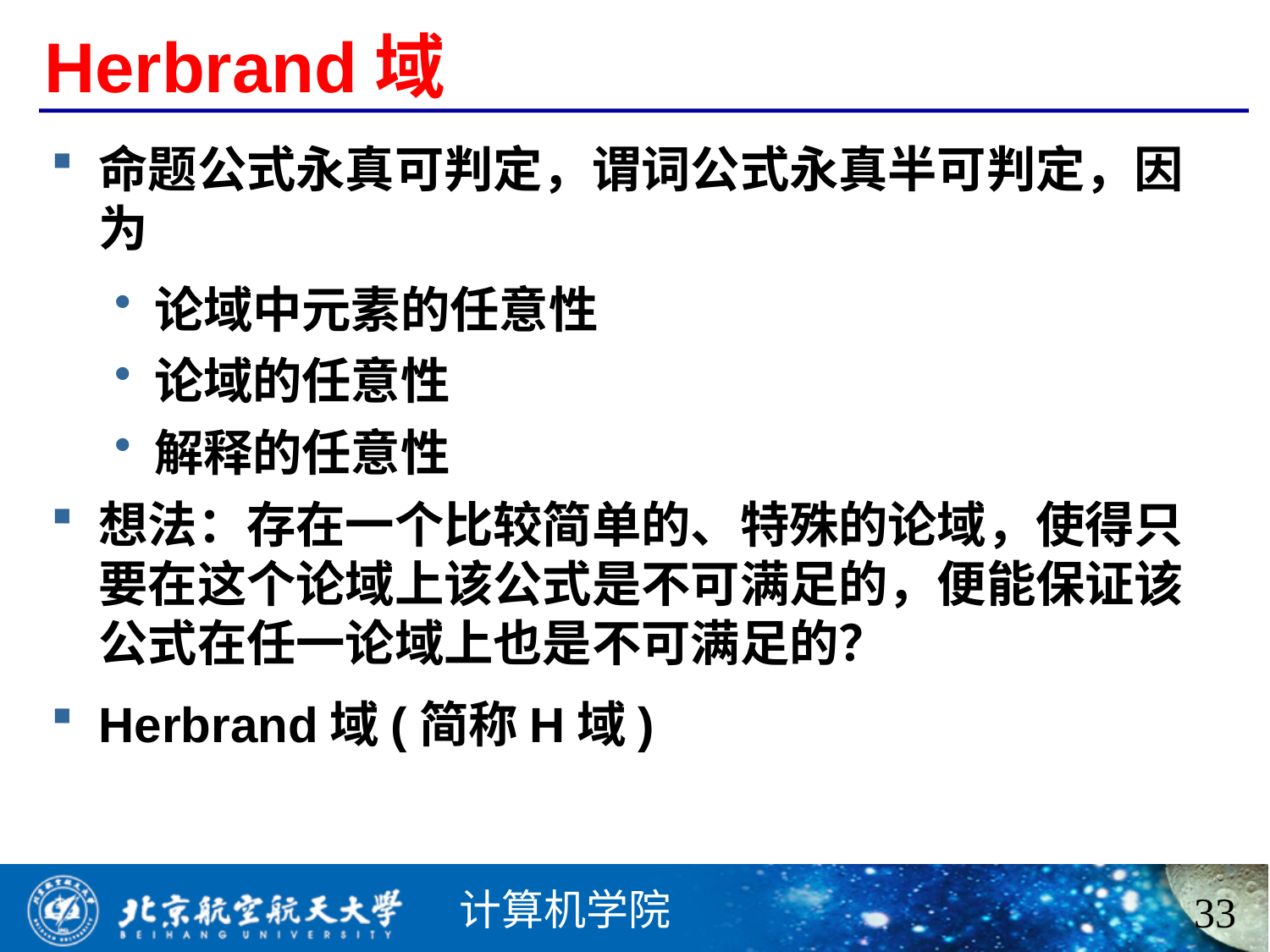

# Herbrand域
命题公式永真可判定，谓词公式永真半可判定，因为
论域中元素的任意性
论域的任意性
解释的任意性
想法：存在一个比较简单的、特殊的论域，使得只要在这个论域上该公式是不可满足的，便能保证该公式在任一论域上也是不可满足的？
Herbrand域(简称H域)